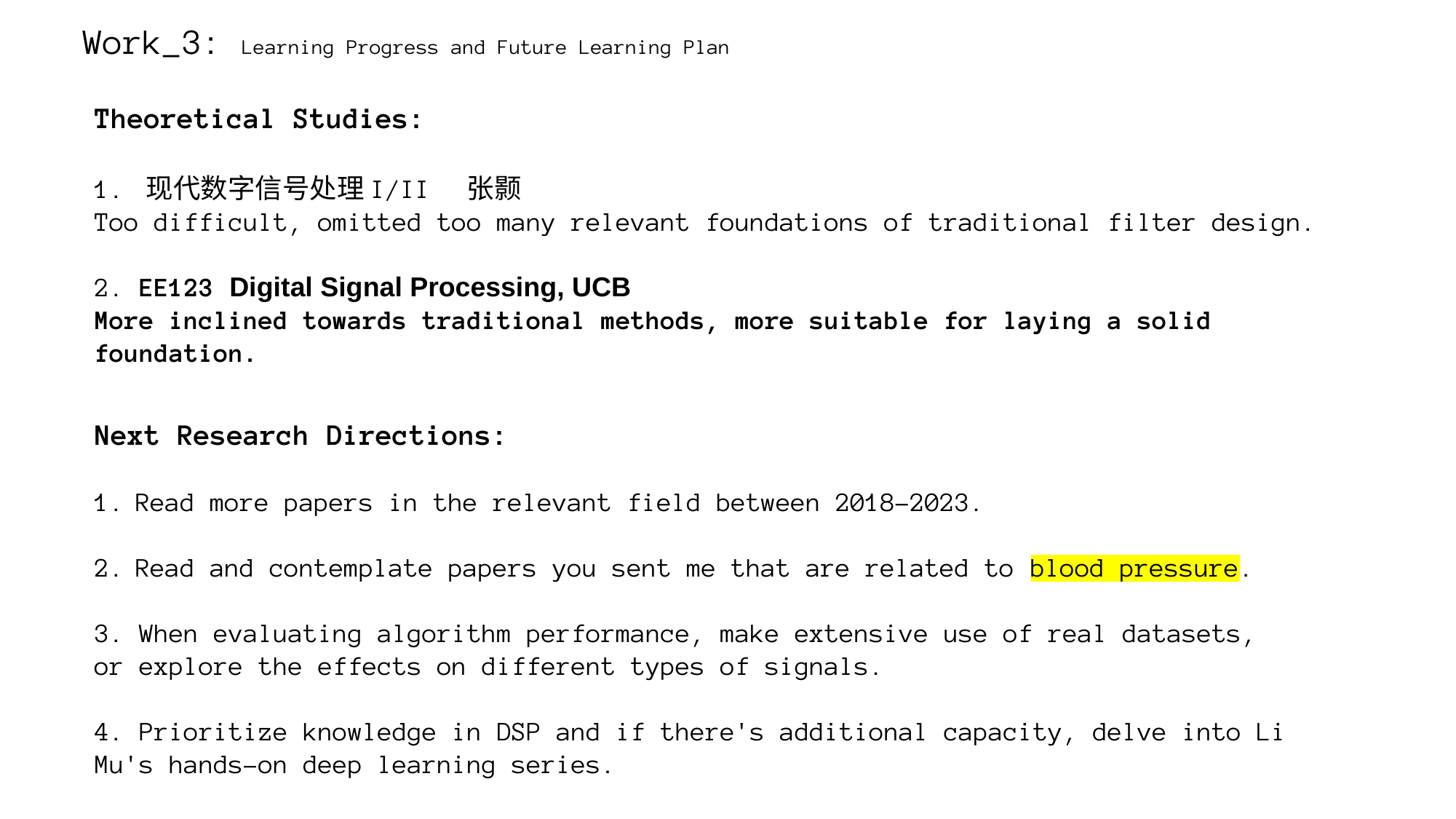

Work_3: Learning Progress and Future Learning Plan
Theoretical Studies:

1. 现代数字信号处理I/II  张颢
Too difficult, omitted too many relevant foundations of traditional filter design.

2. EE123  Digital Signal Processing, UCB
More inclined towards traditional methods, more suitable for laying a solid foundation.
Next Research Directions:

Read more papers in the relevant field between 2018-2023.

Read and contemplate papers you sent me that are related to blood pressure.

3. When evaluating algorithm performance, make extensive use of real datasets, or explore the effects on different types of signals.

4. Prioritize knowledge in DSP and if there's additional capacity, delve into Li Mu's hands-on deep learning series.